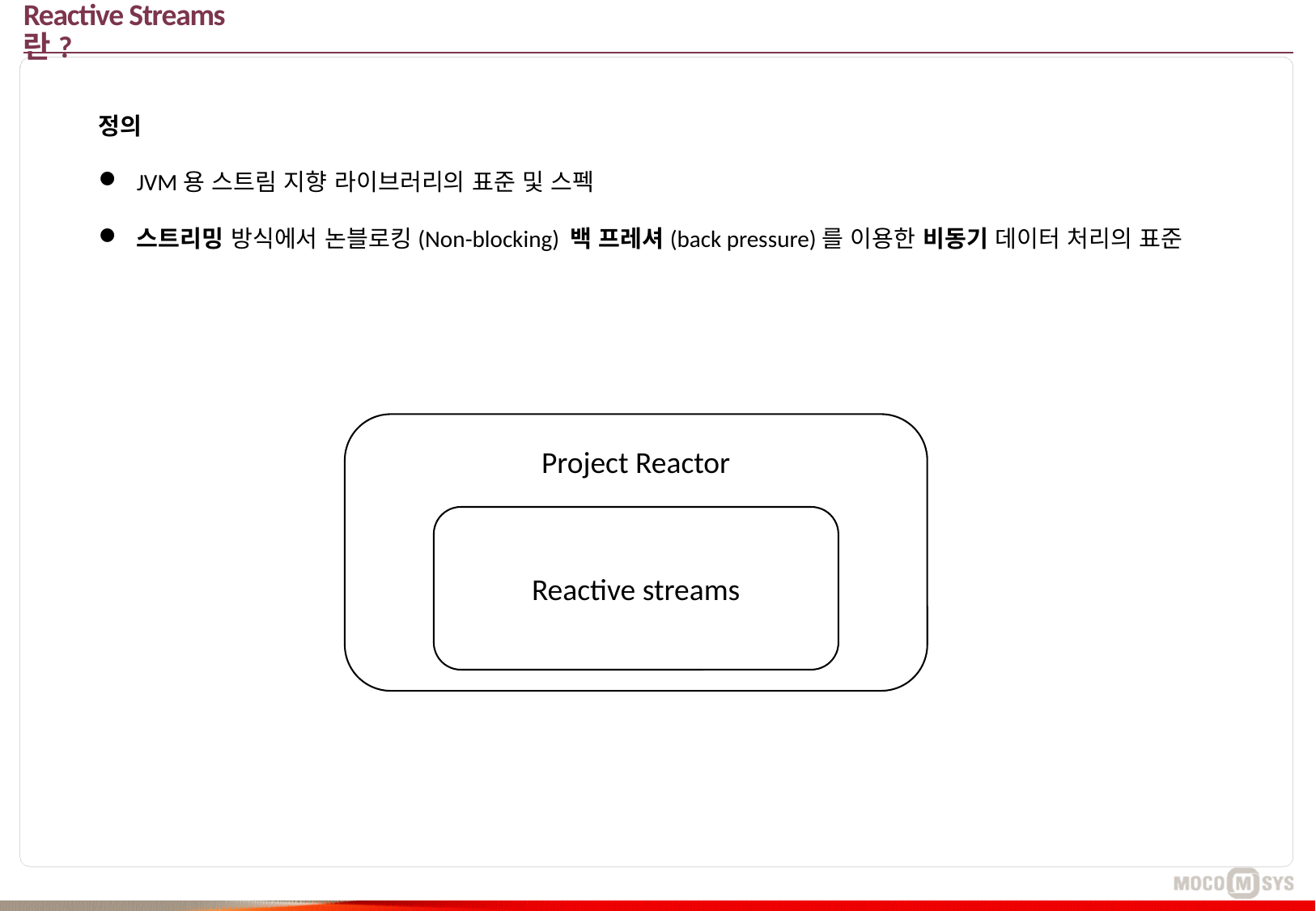

# Reactive Streams란?
정의
JVM용 스트림 지향 라이브러리의 표준 및 스펙

스트리밍 방식에서 논블로킹(Non-blocking) 백 프레셔(back pressure)를 이용한 비동기 데이터 처리의 표준

Project Reactor

Reactive streams